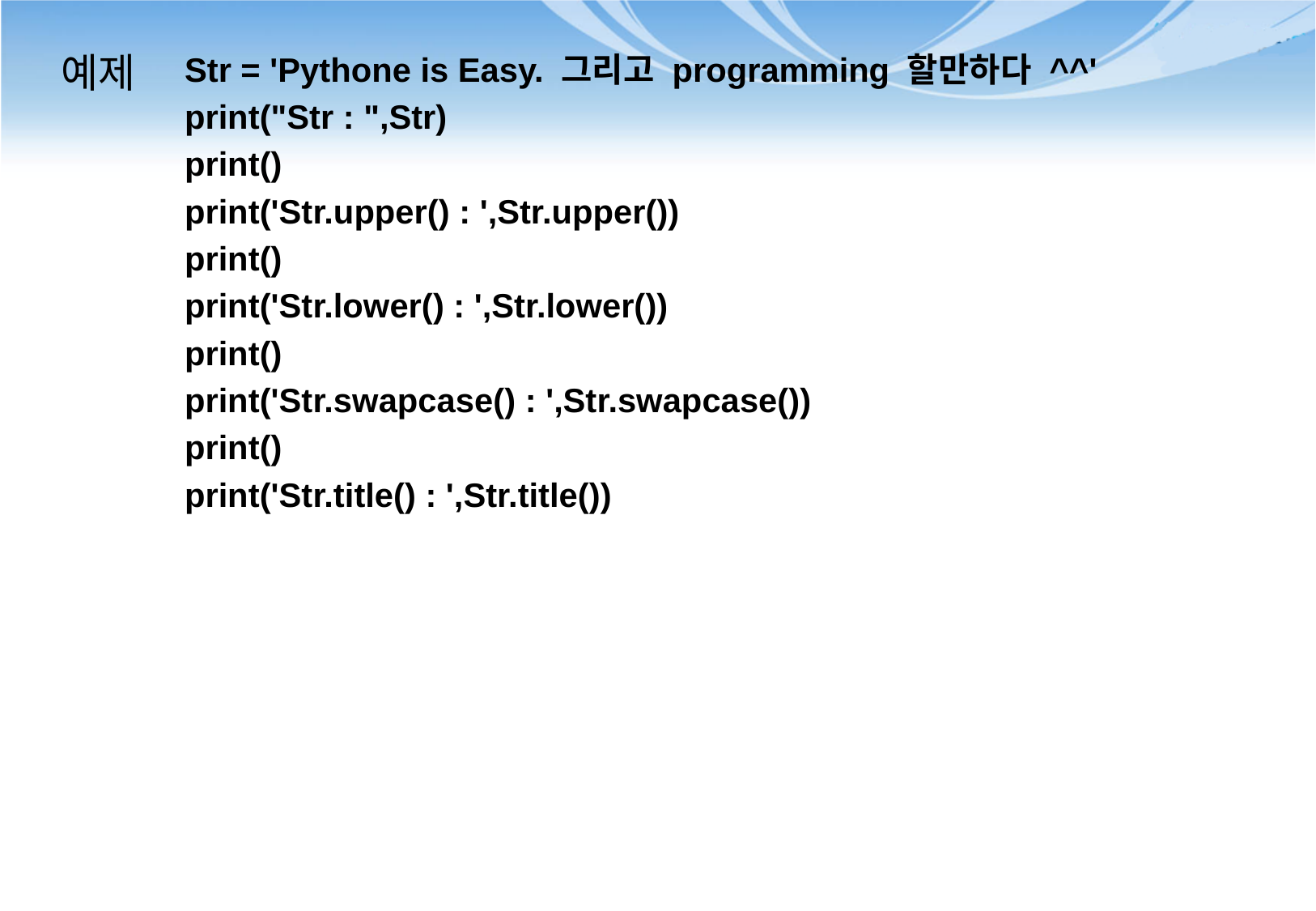

# 예제
Str = 'Pythone is Easy. 그리고 programming 할만하다 ^^'
print("Str : ",Str)
print()
print('Str.upper() : ',Str.upper())
print()
print('Str.lower() : ',Str.lower())
print()
print('Str.swapcase() : ',Str.swapcase())
print()
print('Str.title() : ',Str.title())